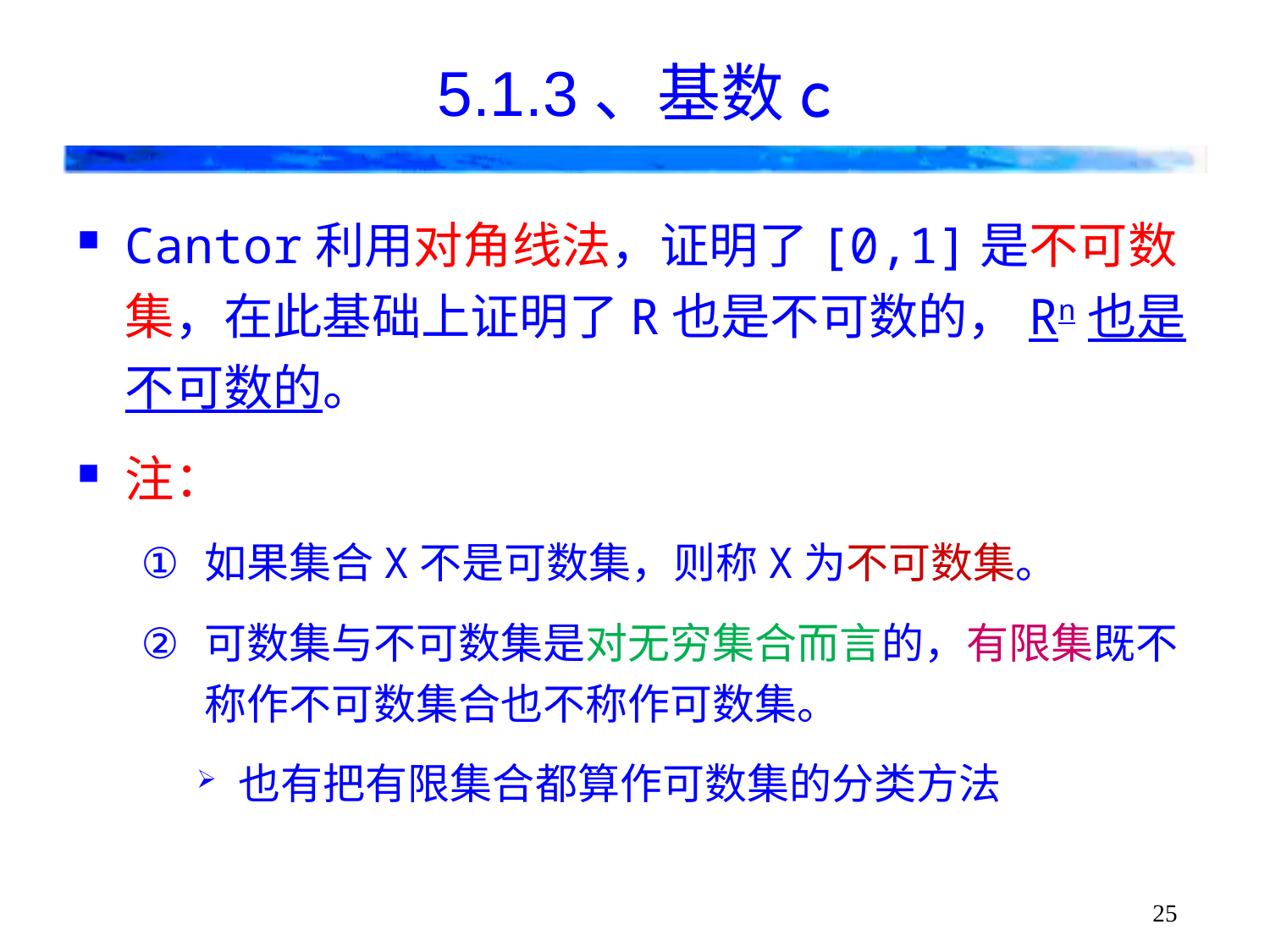

# 5.1.3、基数c
Cantor利用对角线法，证明了[0,1]是不可数集，在此基础上证明了R也是不可数的，Rn也是不可数的。
注：
如果集合X不是可数集，则称X为不可数集。
可数集与不可数集是对无穷集合而言的，有限集既不称作不可数集合也不称作可数集。
也有把有限集合都算作可数集的分类方法
25